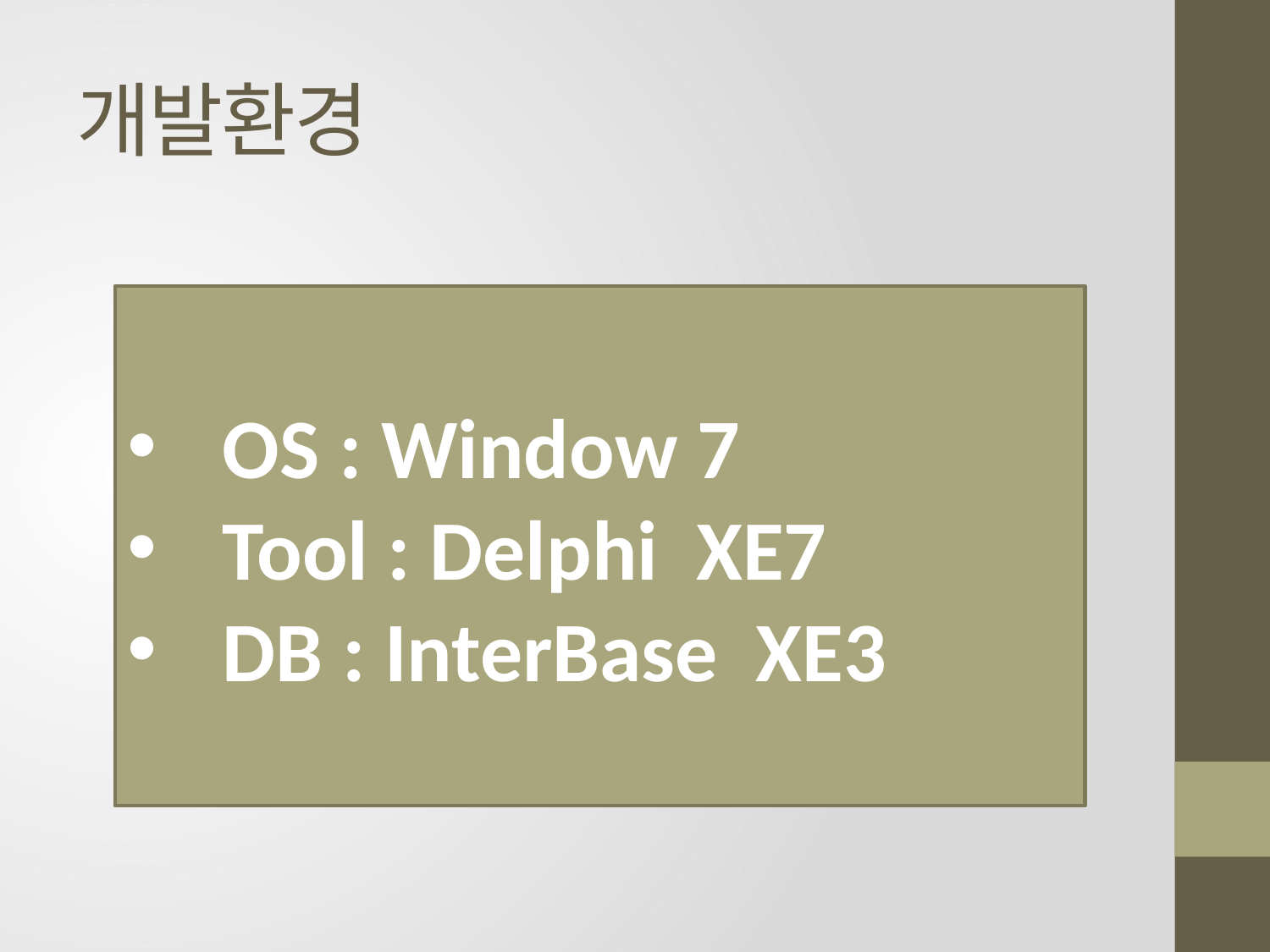

# 개발환경
OS : Window 7
Tool : Delphi  XE7
DB : InterBase  XE3